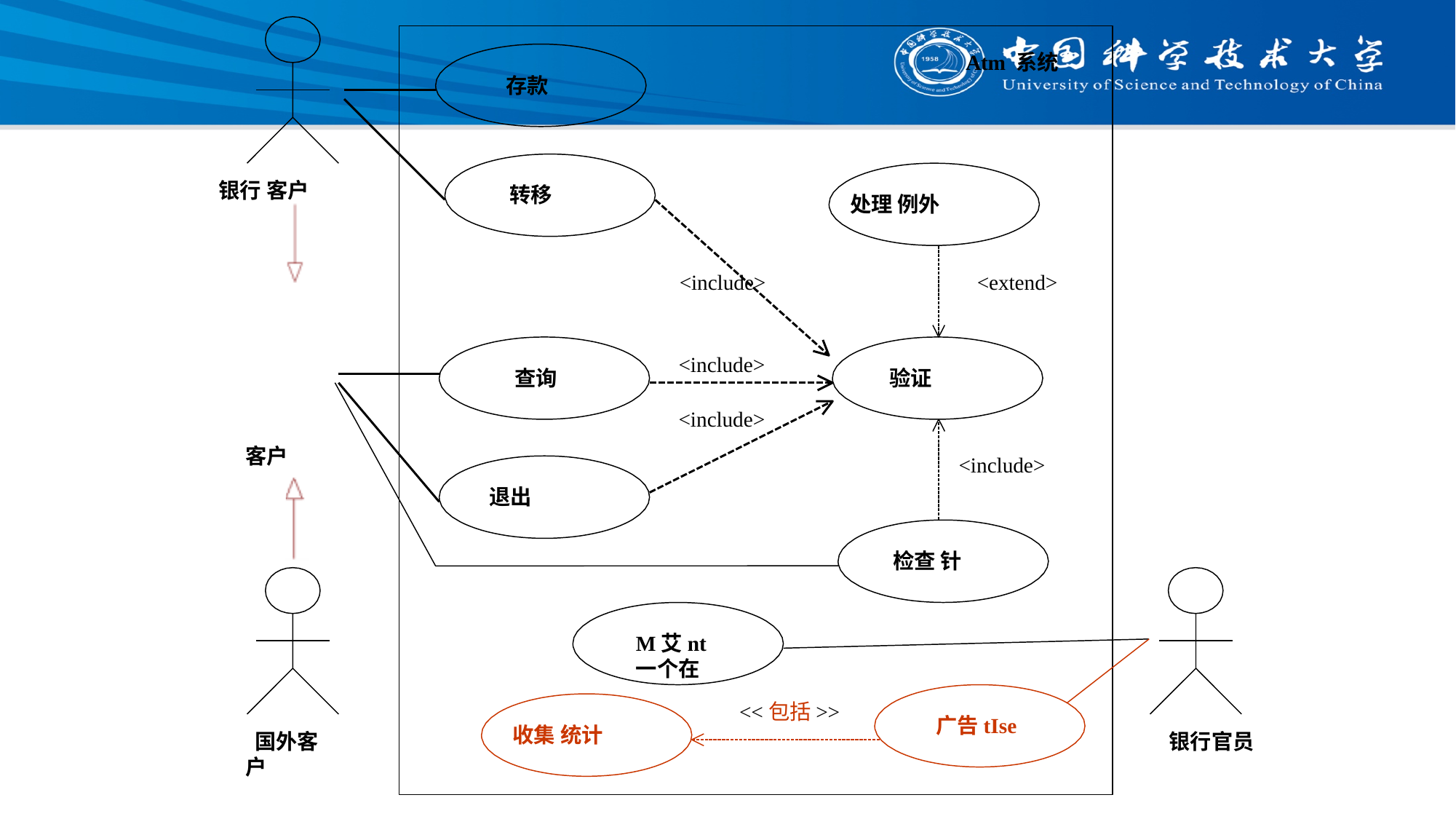

Atm 系统

存款

银行 客户
转移
处理 例外

<include>
<extend>

<include>
查询
验证

<include>

客户
<include>

退出

检查 针

M艾nt一个在

<<包括>>
广告tIse
收集 统计
国外客户
银行官员